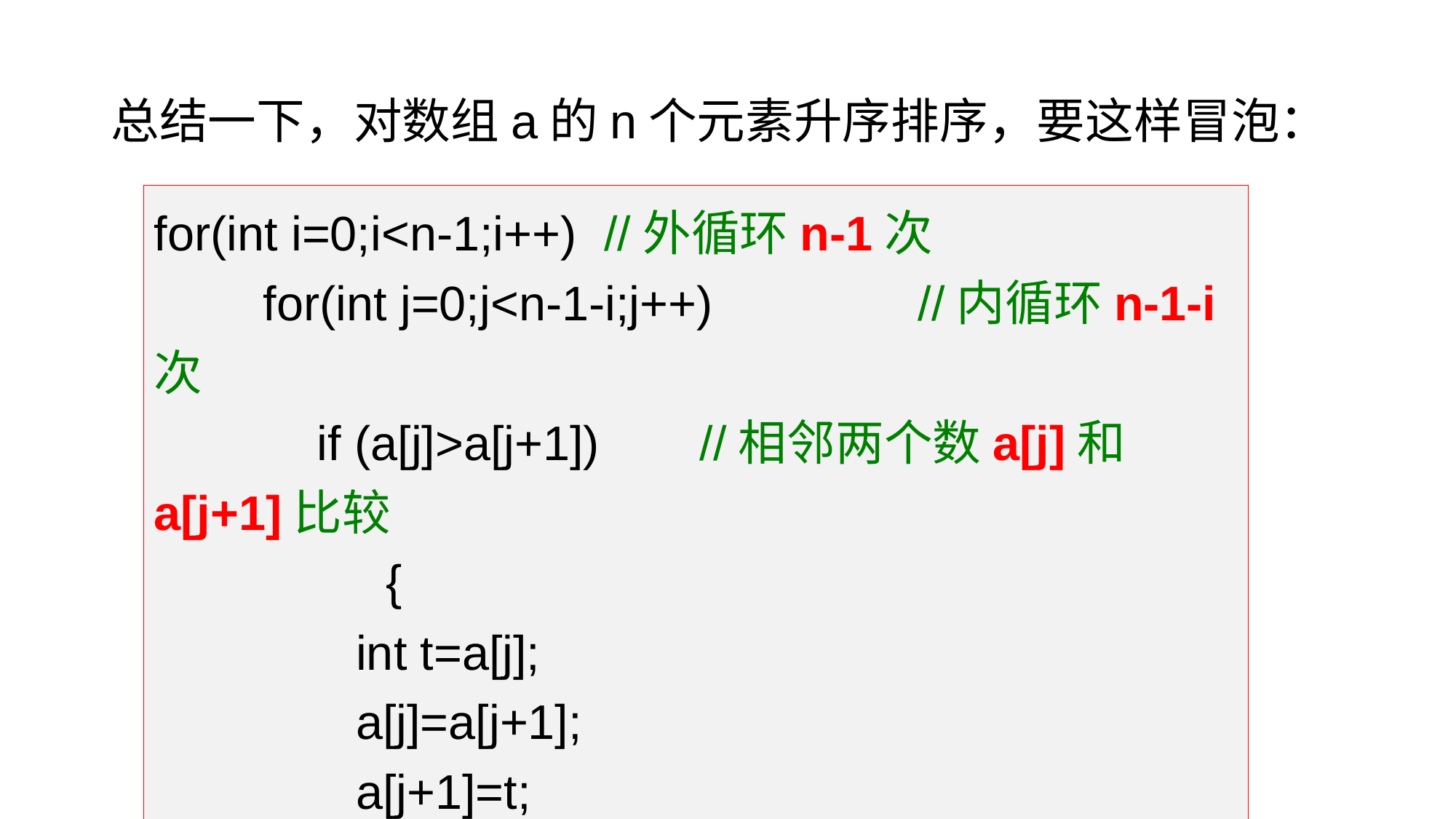

# 总结一下，对数组a的n个元素升序排序，要这样冒泡：
for(int i=0;i<n-1;i++)  //外循环n-1次
	for(int j=0;j<n-1-i;j++)		//内循环n-1-i次
	    if (a[j]>a[j+1])	//相邻两个数a[j]和a[j+1]比较
		 {
               int t=a[j];
               a[j]=a[j+1];
               a[j+1]=t;
        }